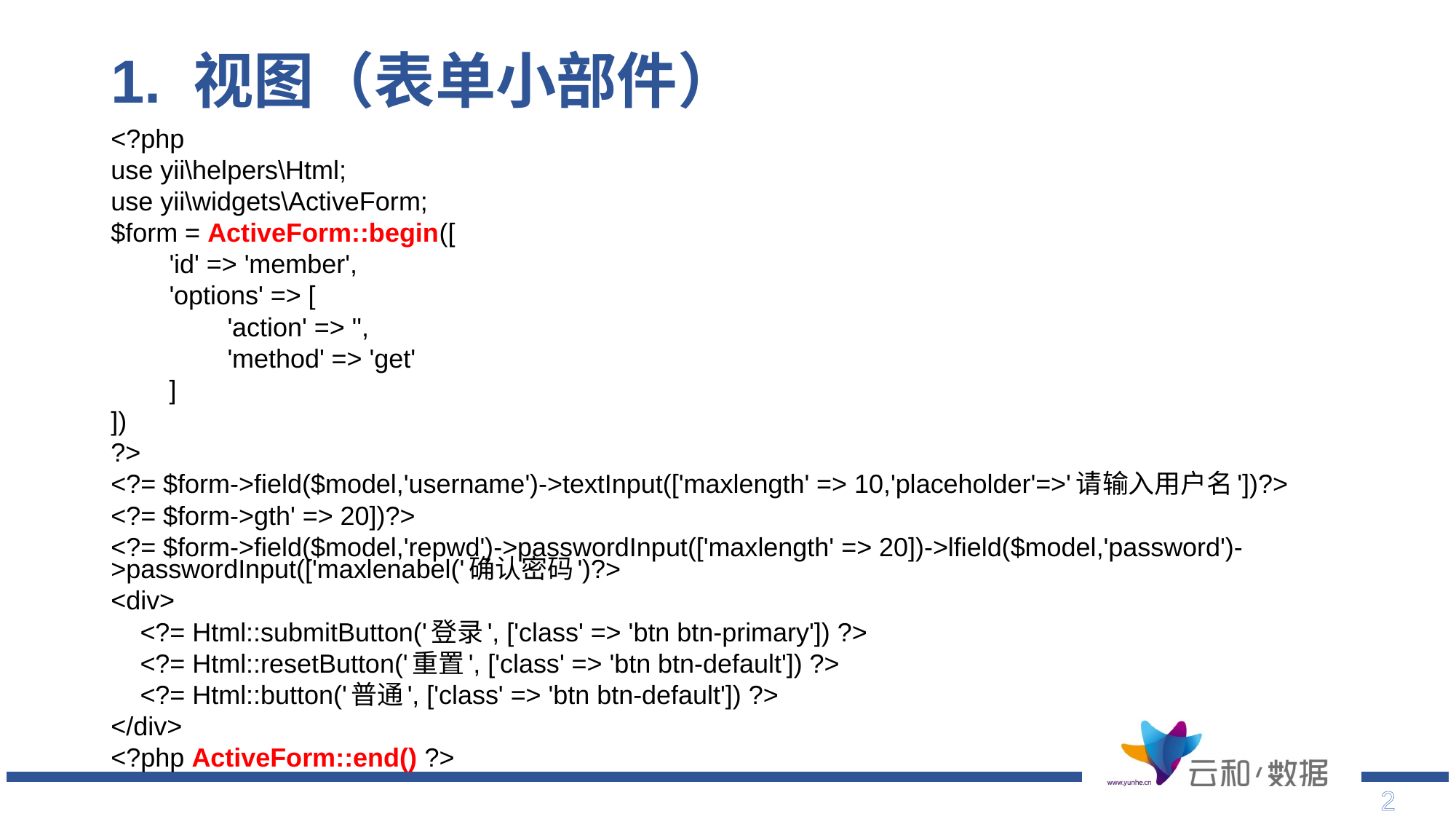

# 1. 视图（表单小部件）
<?php
use yii\helpers\Html;
use yii\widgets\ActiveForm;
$form = ActiveForm::begin([
        'id' => 'member',
        'options' => [
                'action' => '',
                'method' => 'get'
        ]
])
?>
<?= $form->field($model,'username')->textInput(['maxlength' => 10,'placeholder'=>'请输入用户名'])?>
<?= $form->gth' => 20])?>
<?= $form->field($model,'repwd')->passwordInput(['maxlength' => 20])->lfield($model,'password')->passwordInput(['maxlenabel('确认密码')?>
<div>
    <?= Html::submitButton('登录', ['class' => 'btn btn-primary']) ?>
    <?= Html::resetButton('重置', ['class' => 'btn btn-default']) ?>
    <?= Html::button('普通', ['class' => 'btn btn-default']) ?>
</div>
<?php ActiveForm::end() ?>